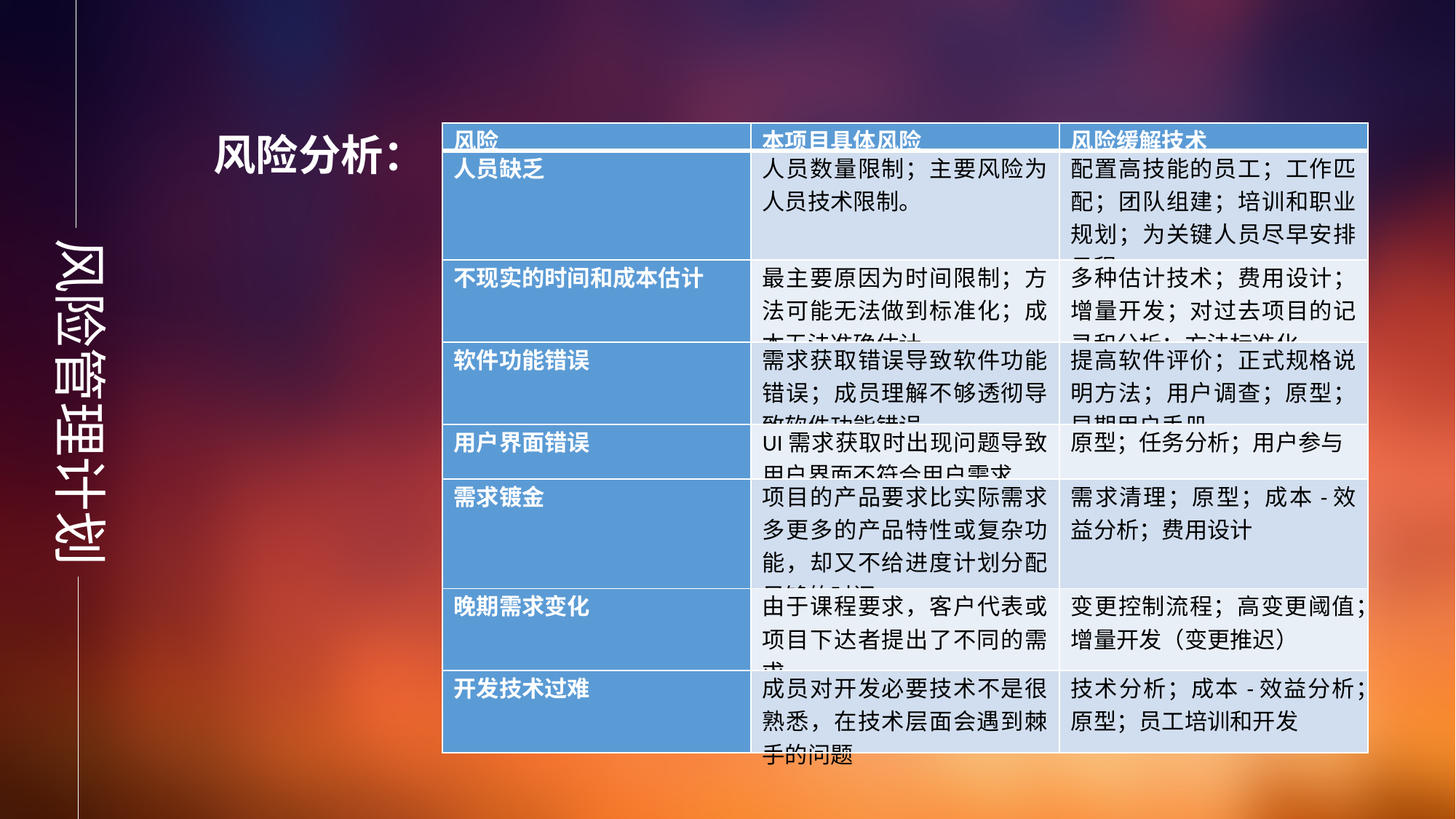

风险分析：
| 风险 | 本项目具体风险 | 风险缓解技术 |
| --- | --- | --- |
| 人员缺乏 | 人员数量限制；主要风险为人员技术限制。 | 配置高技能的员工；工作匹配；团队组建；培训和职业规划；为关键人员尽早安排日程 |
| 不现实的时间和成本估计 | 最主要原因为时间限制；方法可能无法做到标准化；成本无法准确估计 | 多种估计技术；费用设计；增量开发；对过去项目的记录和分析；方法标准化 |
| 软件功能错误 | 需求获取错误导致软件功能错误；成员理解不够透彻导致软件功能错误 | 提高软件评价；正式规格说明方法；用户调查；原型；早期用户手册 |
| 用户界面错误 | UI需求获取时出现问题导致用户界面不符合用户需求 | 原型；任务分析；用户参与 |
| 需求镀金 | 项目的产品要求比实际需求多更多的产品特性或复杂功能，却又不给进度计划分配足够的时间 | 需求清理；原型；成本-效益分析；费用设计 |
| 晚期需求变化 | 由于课程要求，客户代表或项目下达者提出了不同的需求 | 变更控制流程；高变更阈值；增量开发（变更推迟） |
| 开发技术过难 | 成员对开发必要技术不是很熟悉，在技术层面会遇到棘手的问题 | 技术分析；成本-效益分析；原型；员工培训和开发 |
风险管理计划